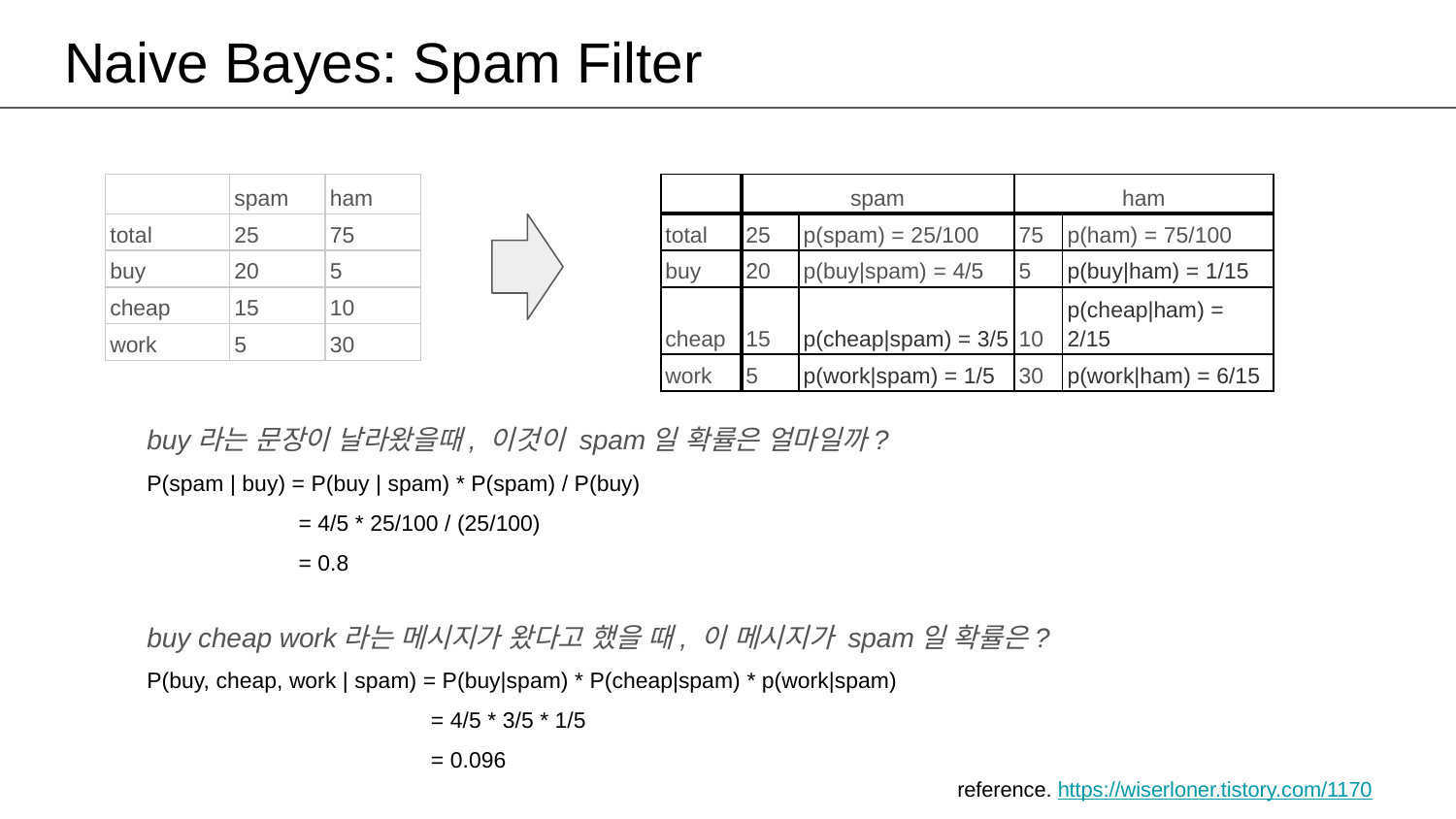

# Naive Bayes: Spam Filter
|  | spam | ham |
| --- | --- | --- |
| total | 25 | 75 |
| buy | 20 | 5 |
| cheap | 15 | 10 |
| work | 5 | 30 |
|  | spam |  | ham |  |
| --- | --- | --- | --- | --- |
| total | 25 | p(spam) = 25/100 | 75 | p(ham) = 75/100 |
| buy | 20 | p(buy|spam) = 4/5 | 5 | p(buy|ham) = 1/15 |
| cheap | 15 | p(cheap|spam) = 3/5 | 10 | p(cheap|ham) = 2/15 |
| work | 5 | p(work|spam) = 1/5 | 30 | p(work|ham) = 6/15 |

buy라는 문장이 날라왔을때, 이것이 spam일 확률은 얼마일까?
P(spam | buy) = P(buy | spam) * P(spam) / P(buy)
                        = 4/5 * 25/100 / (25/100)
                        = 0.8

buy cheap work라는 메시지가 왔다고 했을 때, 이 메시지가 spam일 확률은?
P(buy, cheap, work | spam) = P(buy|spam) * P(cheap|spam) * p(work|spam)
                                             = 4/5 * 3/5 * 1/5
                                             = 0.096
reference. https://wiserloner.tistory.com/1170